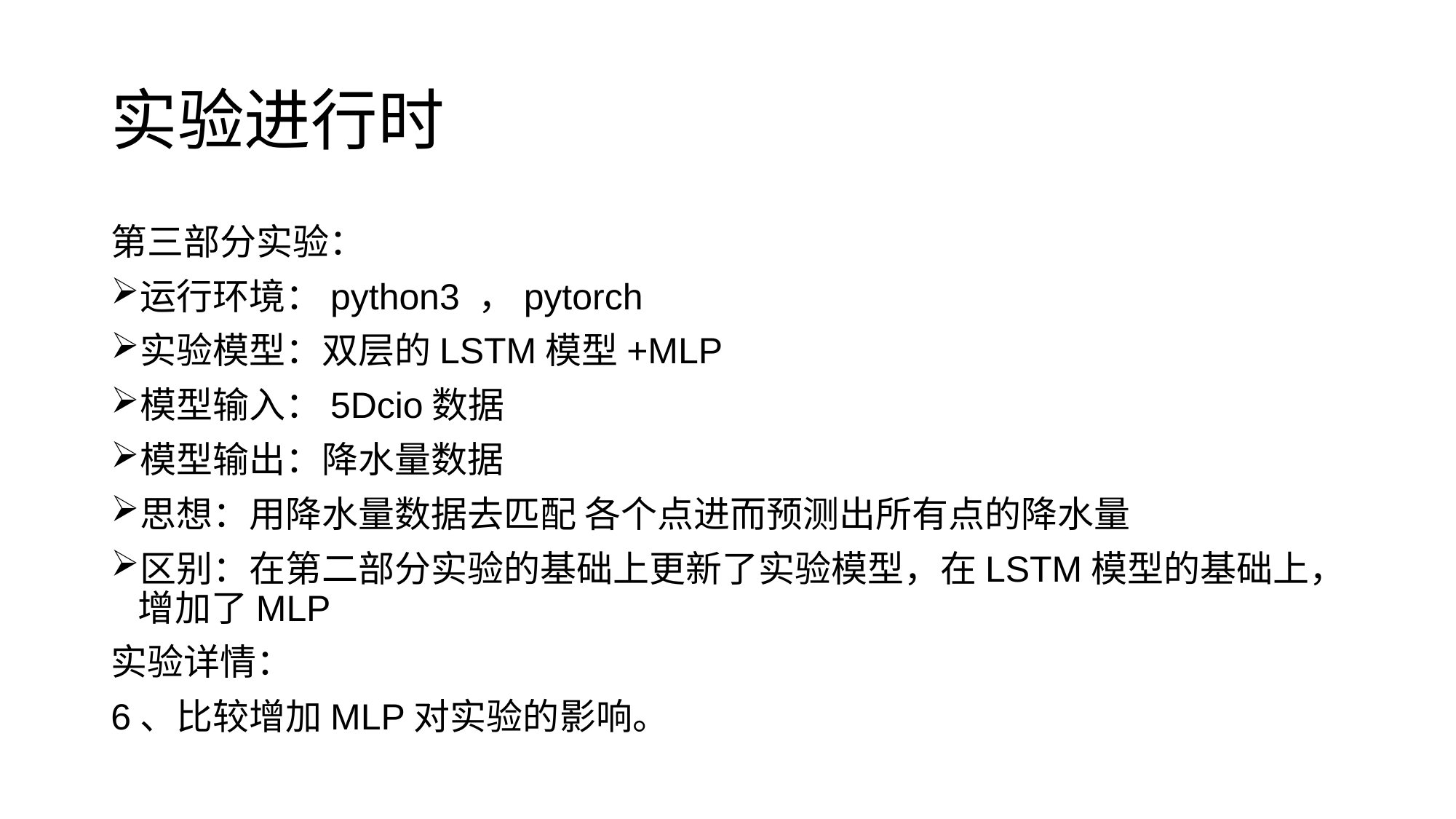

# 实验进行时
第三部分实验：
运行环境：python3 ，pytorch
实验模型：双层的LSTM模型+MLP
模型输入：5Dcio数据
模型输出：降水量数据
思想：用降水量数据去匹配 各个点进而预测出所有点的降水量
区别：在第二部分实验的基础上更新了实验模型，在LSTM模型的基础上，增加了MLP
实验详情：
6、比较增加MLP对实验的影响。